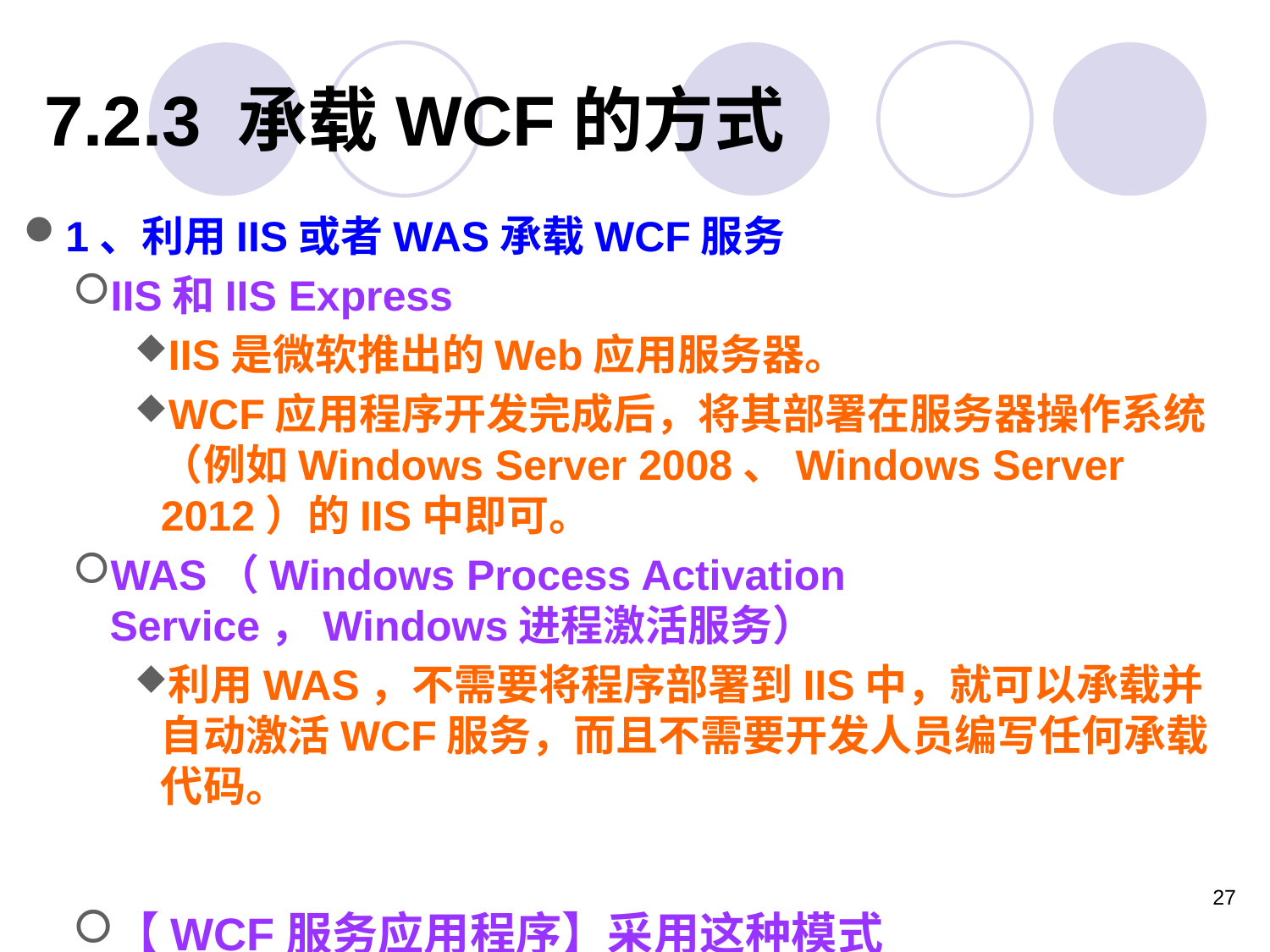

# 7.2.3 承载WCF的方式
1、利用IIS或者WAS承载WCF服务
IIS和IIS Express
IIS是微软推出的Web应用服务器。
WCF应用程序开发完成后，将其部署在服务器操作系统（例如Windows Server 2008、Windows Server 2012）的IIS中即可。
WAS（Windows Process Activation Service，Windows进程激活服务）
利用WAS，不需要将程序部署到IIS中，就可以承载并自动激活WCF服务，而且不需要开发人员编写任何承载代码。

【WCF服务应用程序】采用这种模式

27